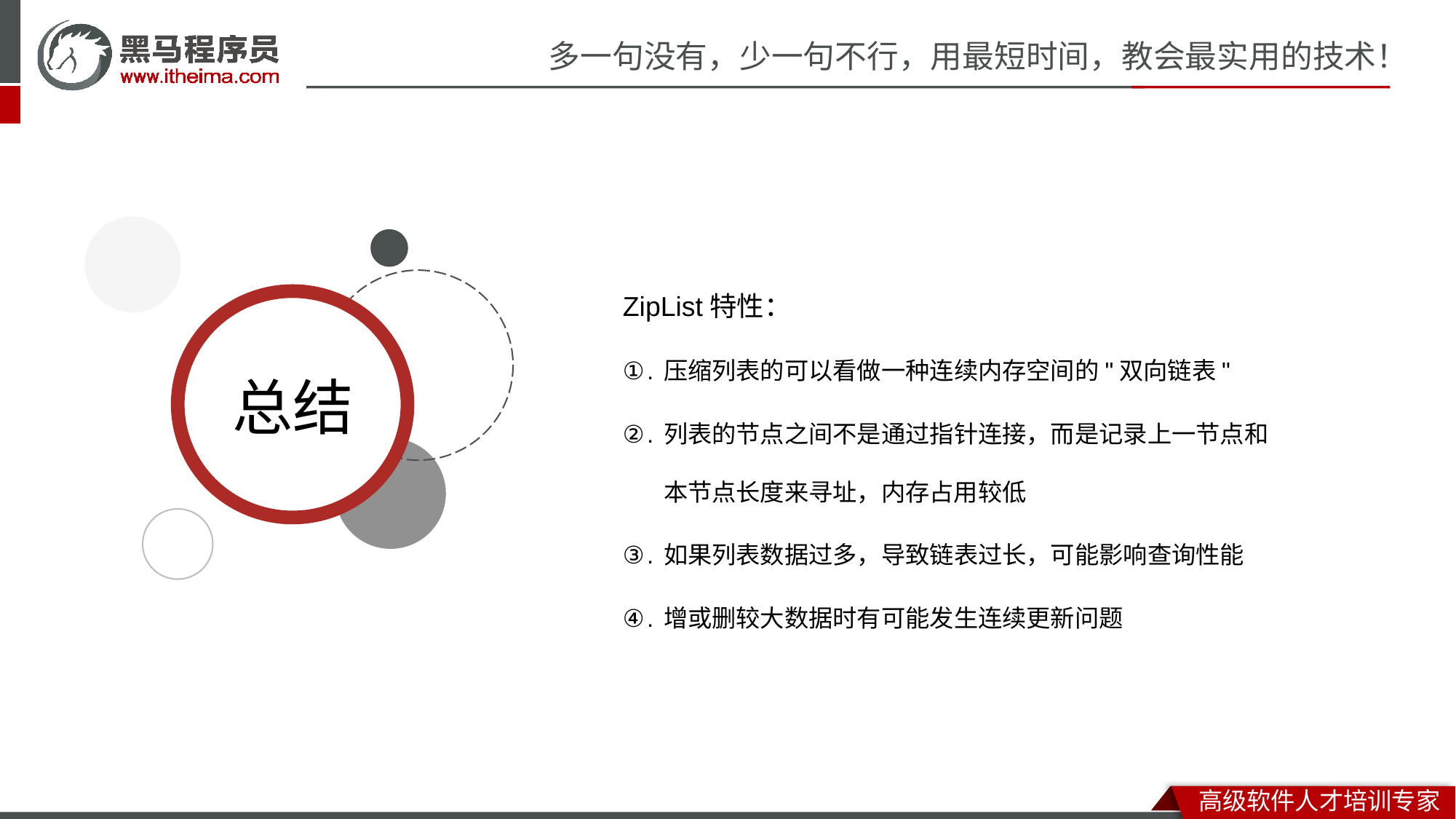

ZipList特性：
压缩列表的可以看做一种连续内存空间的"双向链表"
列表的节点之间不是通过指针连接，而是记录上一节点和本节点长度来寻址，内存占用较低
如果列表数据过多，导致链表过长，可能影响查询性能
增或删较大数据时有可能发生连续更新问题